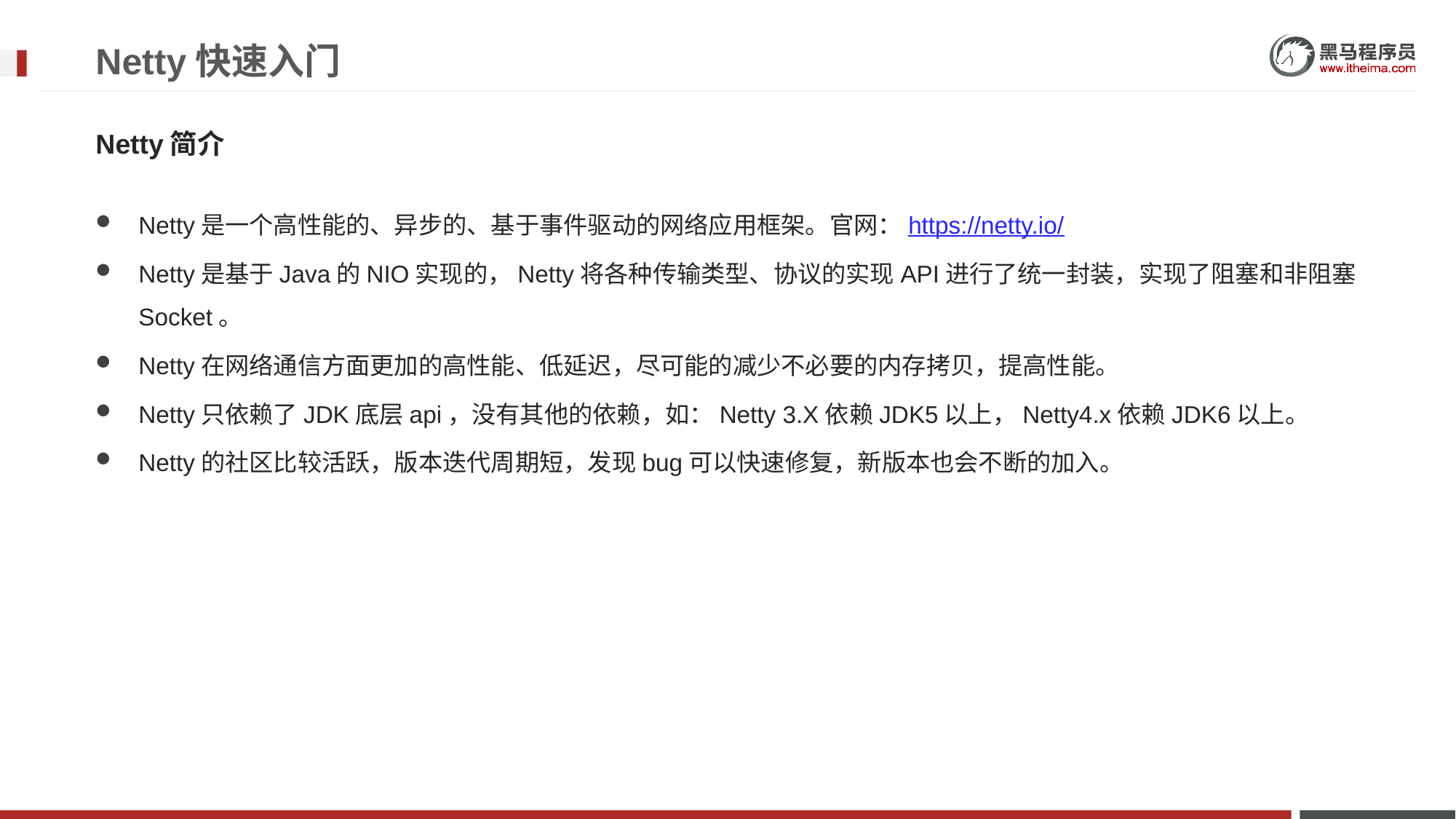

# Netty快速入门
Netty简介
Netty是一个高性能的、异步的、基于事件驱动的网络应用框架。官网：https://netty.io/
Netty是基于Java的NIO实现的，Netty将各种传输类型、协议的实现API进行了统一封装，实现了阻塞和非阻塞Socket。
Netty在网络通信方面更加的高性能、低延迟，尽可能的减少不必要的内存拷贝，提高性能。
Netty只依赖了JDK底层api，没有其他的依赖，如：Netty 3.X依赖JDK5以上，Netty4.x依赖JDK6以上。
Netty的社区比较活跃，版本迭代周期短，发现bug可以快速修复，新版本也会不断的加入。